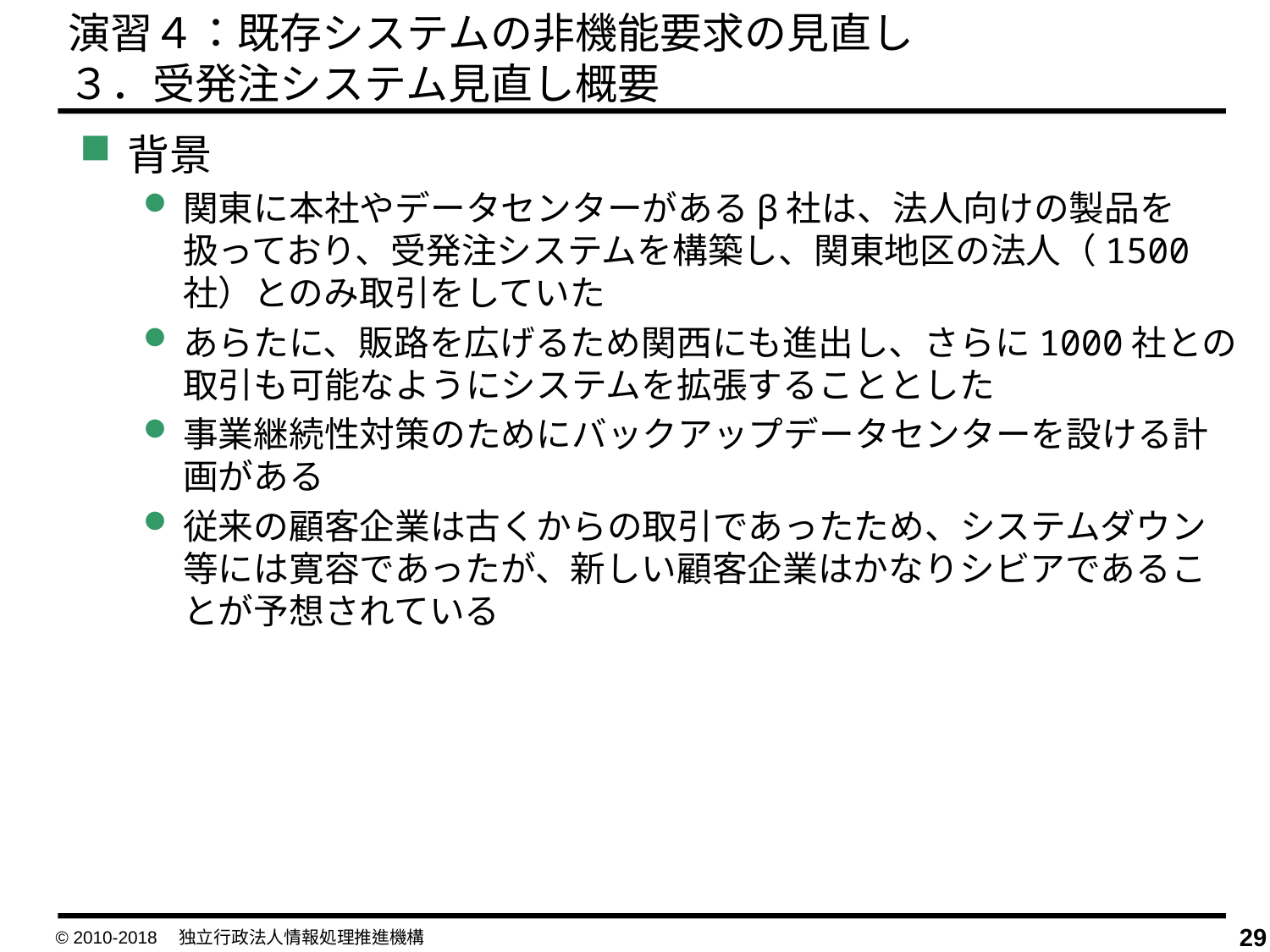

演習４：既存システムの非機能要求の見直し
３．受発注システム見直し概要
背景
関東に本社やデータセンターがあるβ社は、法人向けの製品を扱っており、受発注システムを構築し、関東地区の法人（1500社）とのみ取引をしていた
あらたに、販路を広げるため関西にも進出し、さらに1000社との取引も可能なようにシステムを拡張することとした
事業継続性対策のためにバックアップデータセンターを設ける計画がある
従来の顧客企業は古くからの取引であったため、システムダウン等には寛容であったが、新しい顧客企業はかなりシビアであることが予想されている